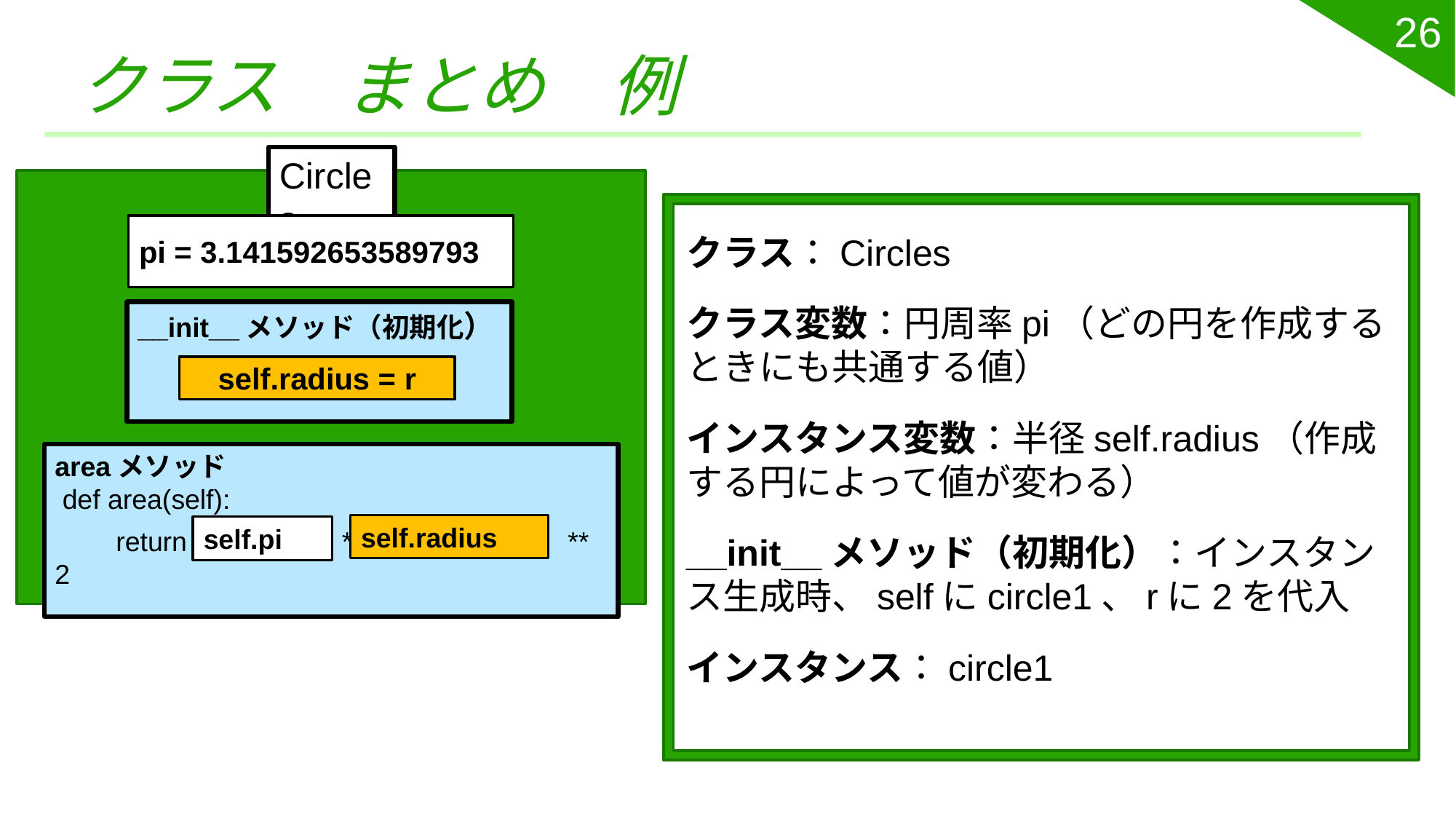

26
# クラス　まとめ　例
Circles

pi = 3.141592653589793
クラス：Circles
クラス変数：円周率pi（どの円を作成するときにも共通する値）
インスタンス変数：半径self.radius（作成する円によって値が変わる）
__init__メソッド（初期化）：インスタンス生成時、selfにcircle1、rに2を代入
インスタンス：circle1
__init__メソッド（初期化）

self.radius = r
areaメソッド
 def area(self):
        return self.pi          *  self.radius          ** 2

self.radius
self.pi